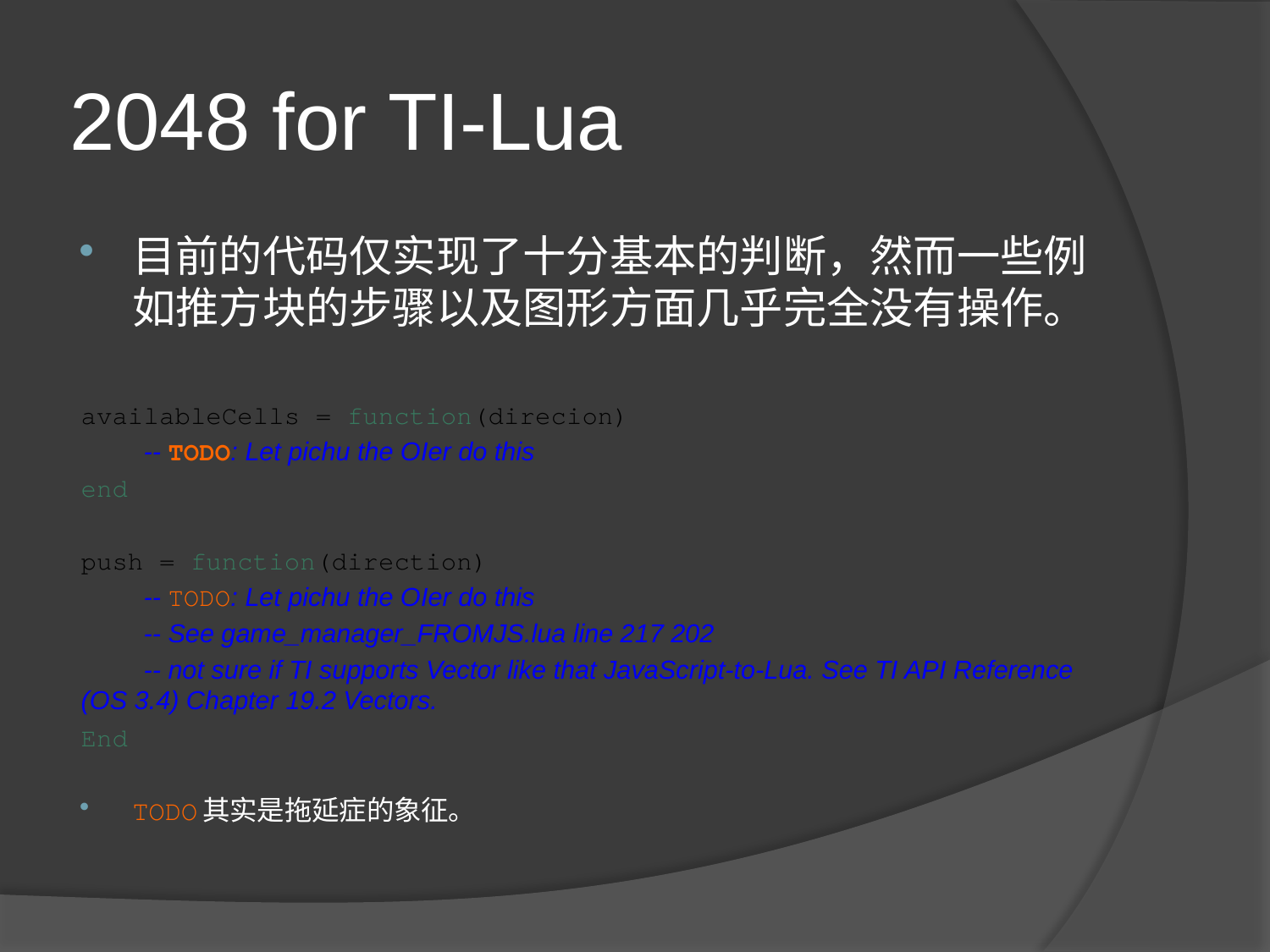

# 2048 for TI-Lua
目前的代码仅实现了十分基本的判断，然而一些例如推方块的步骤以及图形方面几乎完全没有操作。

availableCells = function(direcion)
    -- TODO: Let pichu the OIer do this
end

push = function(direction)
    -- TODO: Let pichu the OIer do this
    -- See game_manager_FROMJS.lua line 217 202
    -- not sure if TI supports Vector like that JavaScript-to-Lua. See TI API Reference (OS 3.4) Chapter 19.2 Vectors.
End

TODO其实是拖延症的象征。